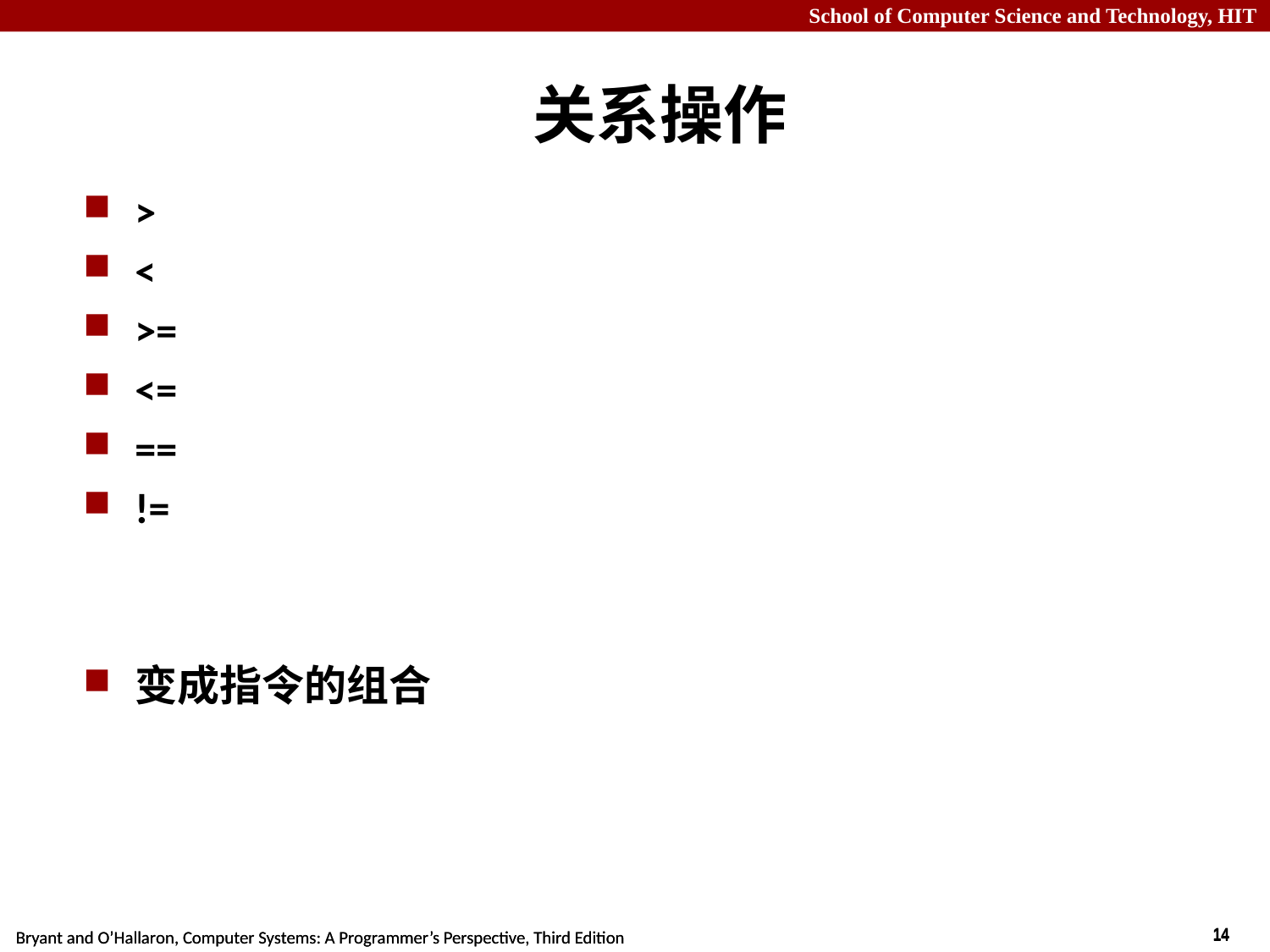

# 关系操作
>
<
>=
<=
==
!=

变成指令的组合